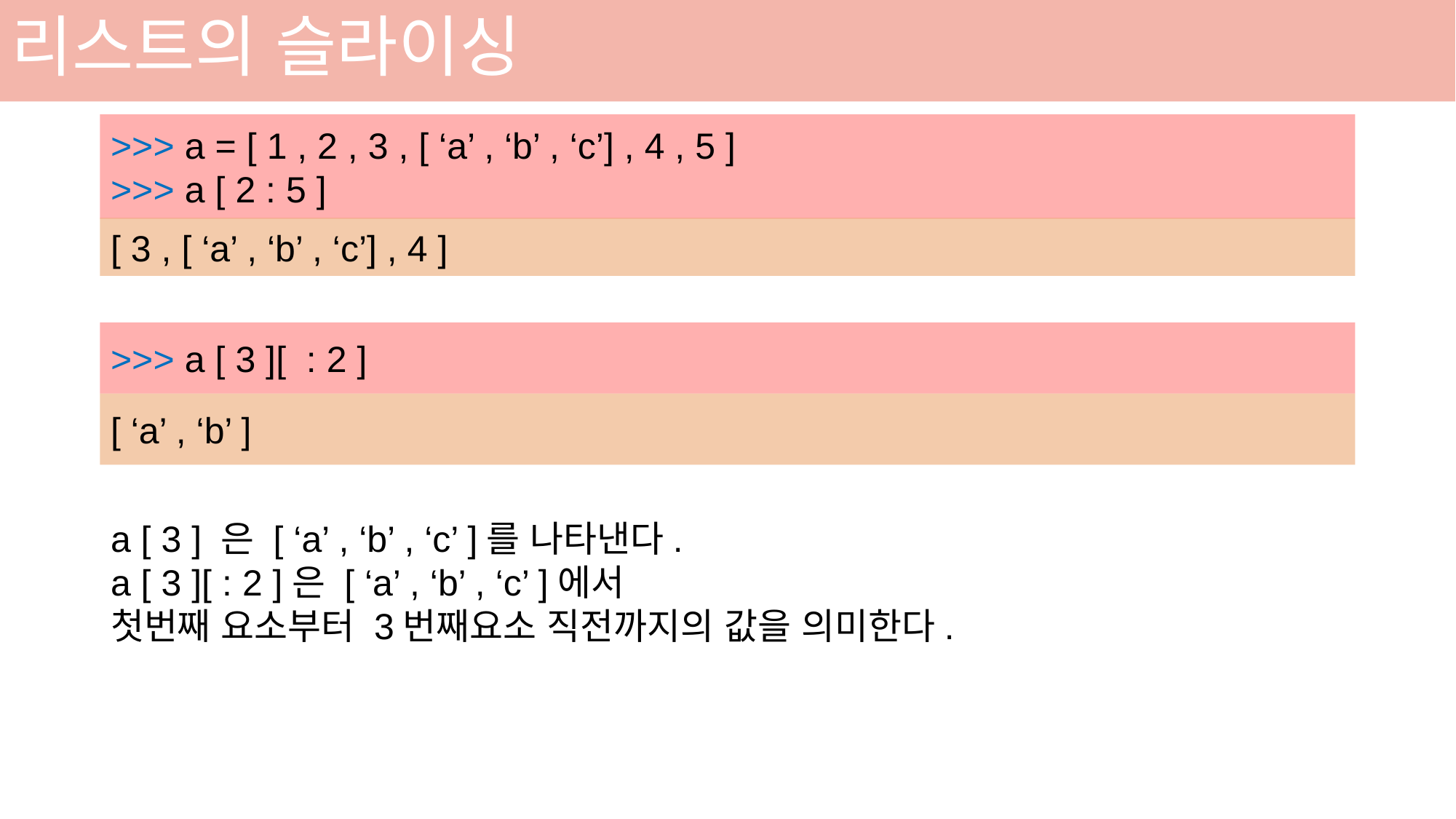

# 리스트의 슬라이싱
>>> a = [ 1 , 2 , 3 , [ ‘a’ , ‘b’ , ‘c’] , 4 , 5 ]
>>> a [ 2 : 5 ]
[ 3 , [ ‘a’ , ‘b’ , ‘c’] , 4 ]
>>> a [ 3 ][  : 2 ]
[ ‘a’ , ‘b’ ]
a [ 3 ] 은 [ ‘a’ , ‘b’ , ‘c’ ]를 나타낸다.
a [ 3 ][ : 2 ]은 [ ‘a’ , ‘b’ , ‘c’ ]에서
첫번째 요소부터 3번째요소 직전까지의 값을 의미한다.